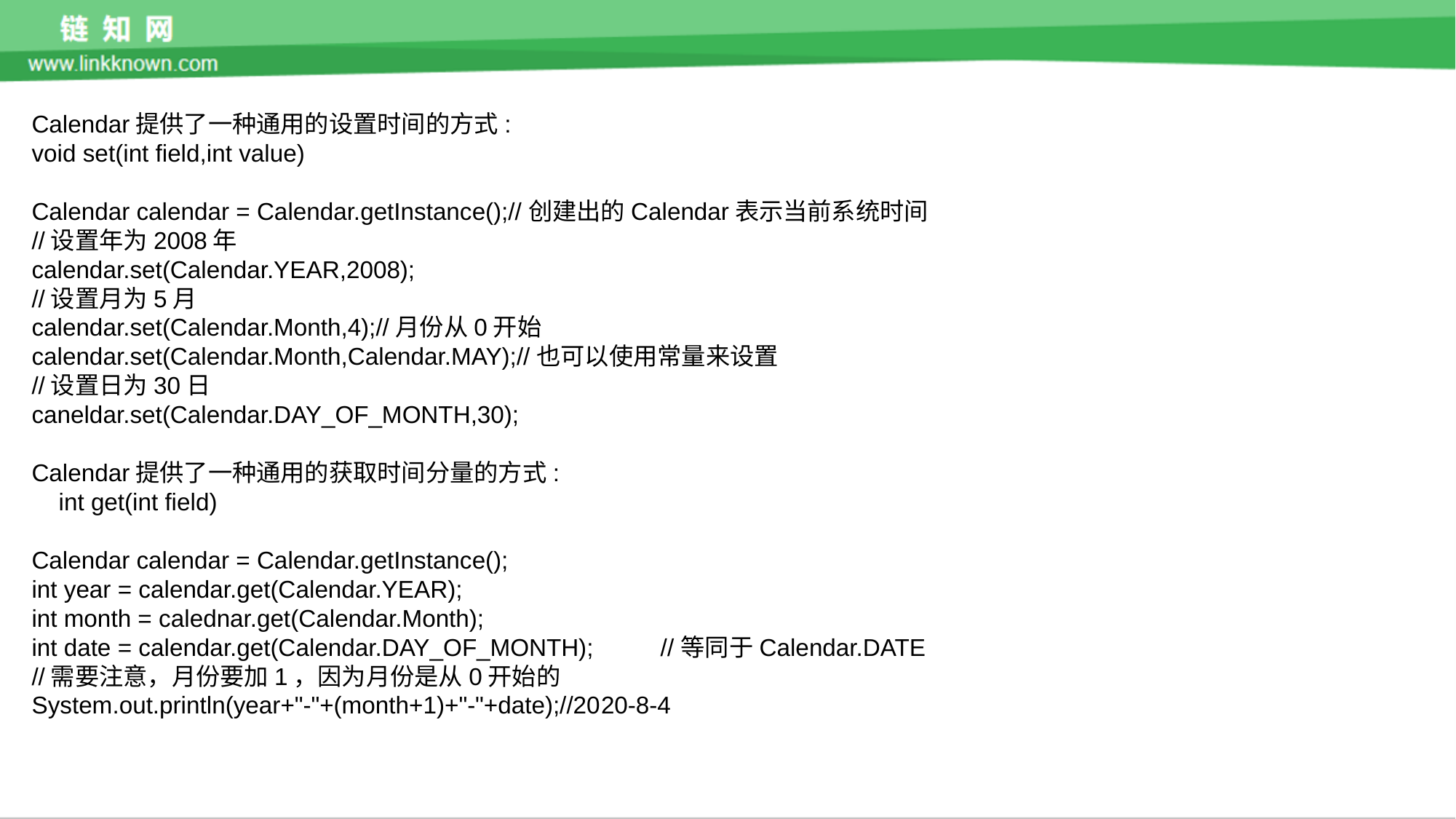

Calendar提供了一种通用的设置时间的方式:
void set(int field,int value)

Calendar calendar = Calendar.getInstance();//创建出的Calendar表示当前系统时间
//设置年为2008年
calendar.set(Calendar.YEAR,2008);
//设置月为5月
calendar.set(Calendar.Month,4);//月份从0开始
calendar.set(Calendar.Month,Calendar.MAY);//也可以使用常量来设置
//设置日为30日
caneldar.set(Calendar.DAY_OF_MONTH,30);

Calendar提供了一种通用的获取时间分量的方式:
    int get(int field)

Calendar calendar = Calendar.getInstance();
int year = calendar.get(Calendar.YEAR);
int month = calednar.get(Calendar.Month);
int date = calendar.get(Calendar.DAY_OF_MONTH);          //等同于Calendar.DATE
//需要注意，月份要加1，因为月份是从0开始的
System.out.println(year+"-"+(month+1)+"-"+date);//2020-8-4